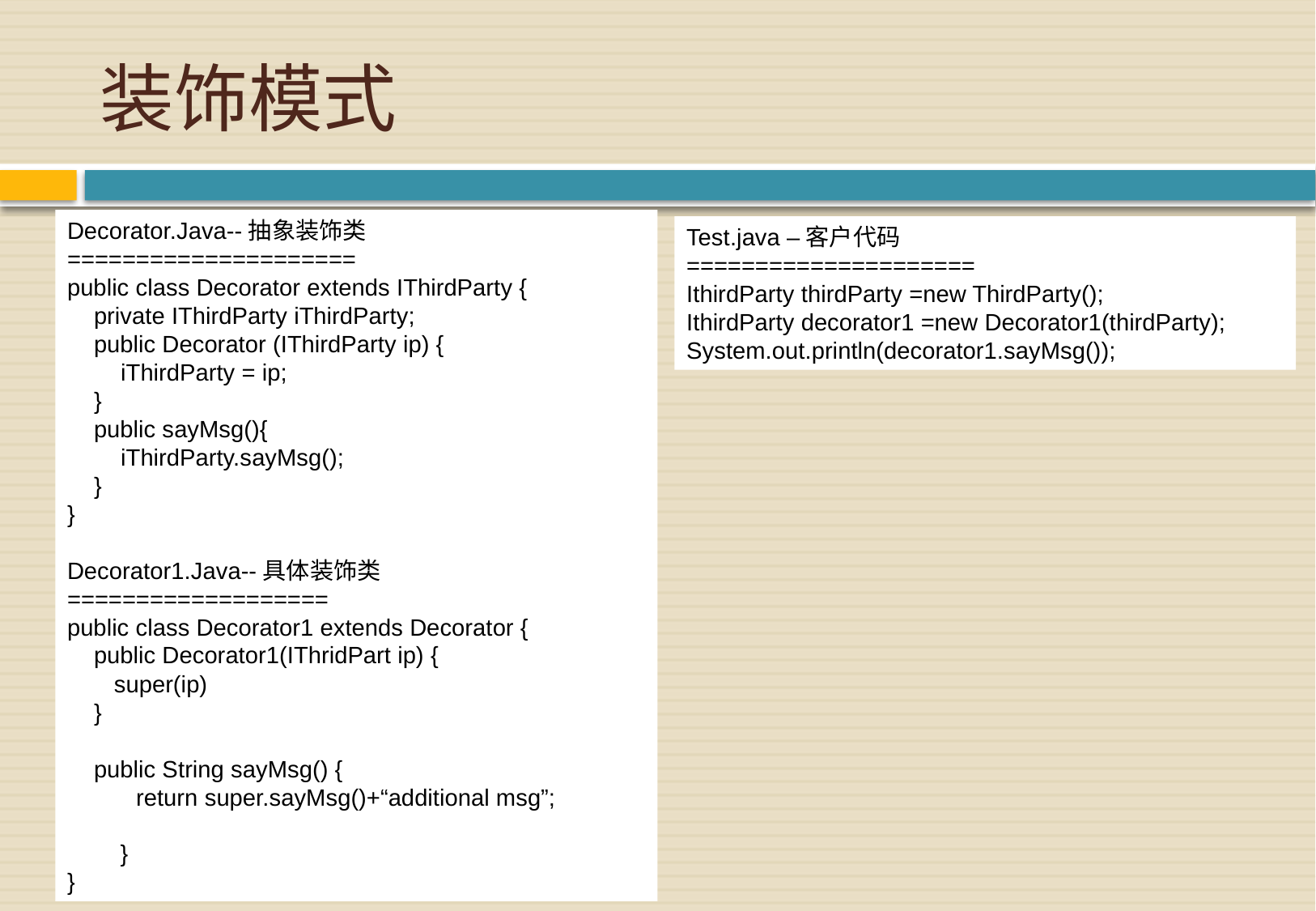

# 装饰模式
Decorator.Java--抽象装饰类
=====================
public class Decorator extends IThirdParty {
    private IThirdParty iThirdParty;
    public Decorator (IThirdParty ip) {
        iThirdParty = ip;
    }
    public sayMsg(){
        iThirdParty.sayMsg();
    }
}

Decorator1.Java--具体装饰类
===================
public class Decorator1 extends Decorator {
    public Decorator1(IThridPart ip) {
       super(ip)
    }

    public String sayMsg() {
　　   return super.sayMsg()+“additional msg”;

　　}
}
Test.java –客户代码
=====================
IthirdParty thirdParty =new ThirdParty();
IthirdParty decorator1 =new Decorator1(thirdParty);　　
System.out.println(decorator1.sayMsg());